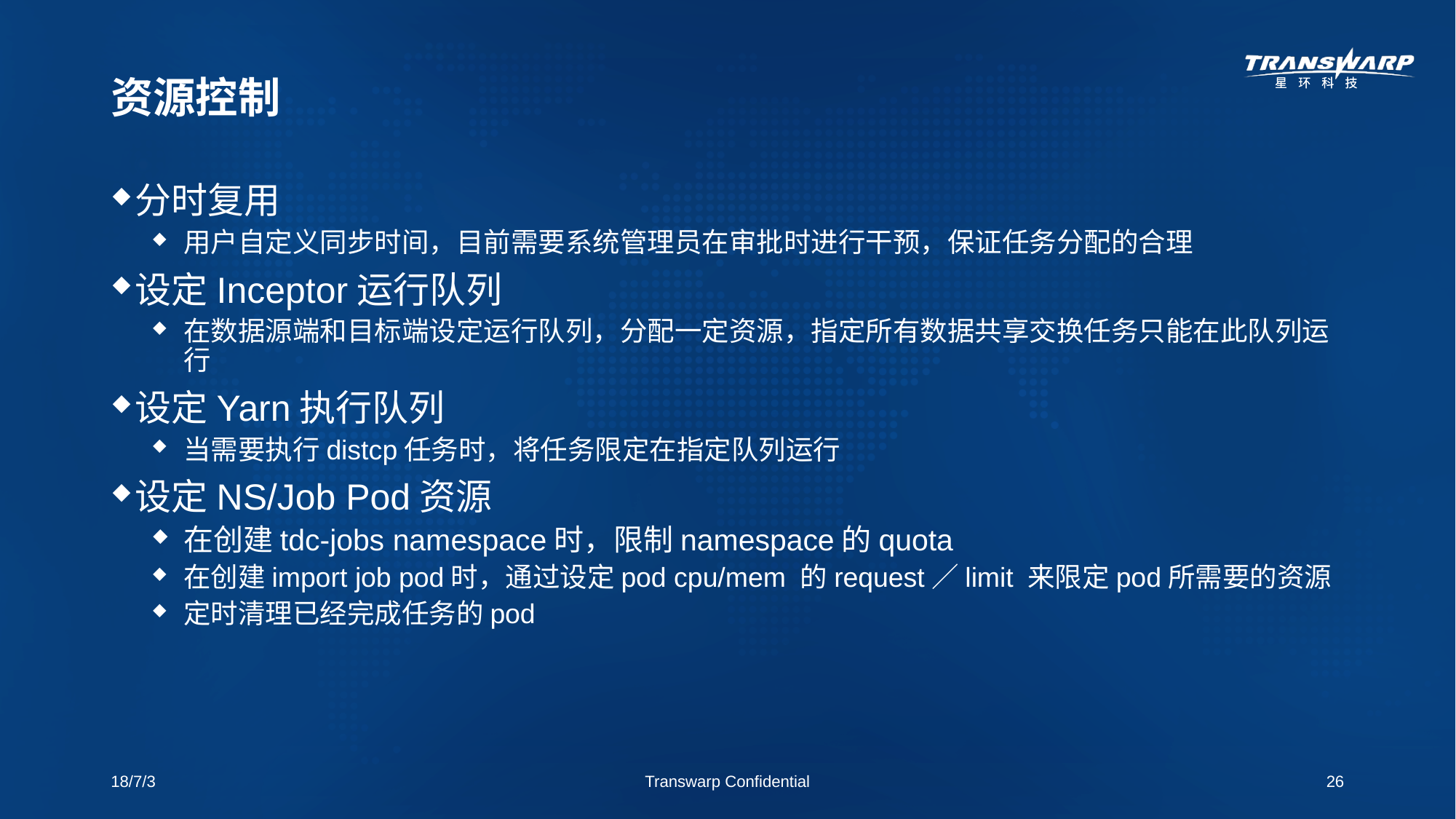

# 资源控制
分时复用
用户自定义同步时间，目前需要系统管理员在审批时进行干预，保证任务分配的合理
设定Inceptor运行队列
在数据源端和目标端设定运行队列，分配一定资源，指定所有数据共享交换任务只能在此队列运行
设定Yarn执行队列
当需要执行distcp任务时，将任务限定在指定队列运行
设定NS/Job Pod资源
在创建tdc-jobs namespace时，限制namespace的quota
在创建import job pod时，通过设定pod cpu/mem 的request／limit 来限定pod所需要的资源
定时清理已经完成任务的pod
18/7/3
Transwarp Confidential
26